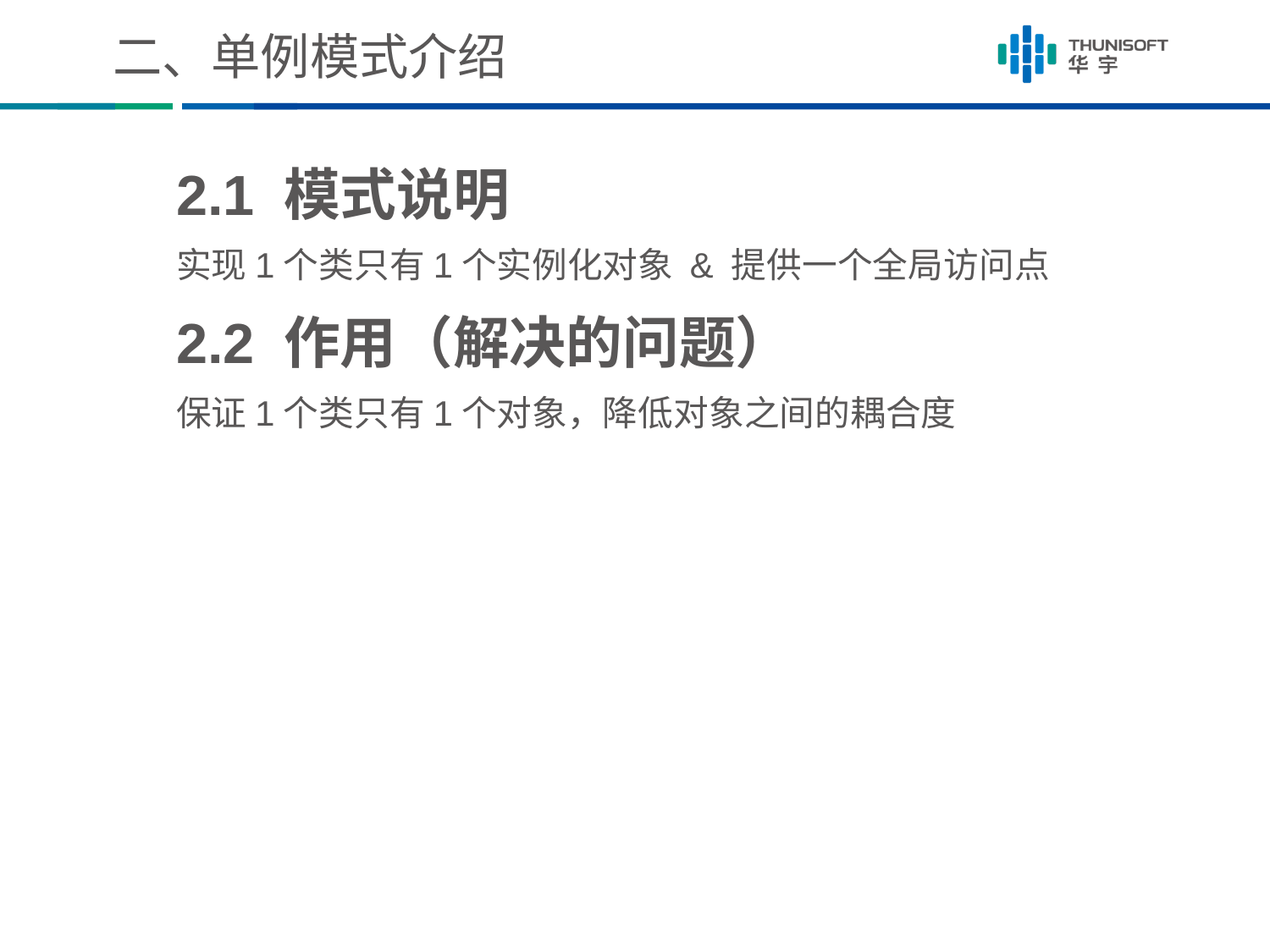

# 二、单例模式介绍
2.1 模式说明
实现1个类只有1个实例化对象 & 提供一个全局访问点
2.2 作用（解决的问题）
保证1个类只有1个对象，降低对象之间的耦合度

7